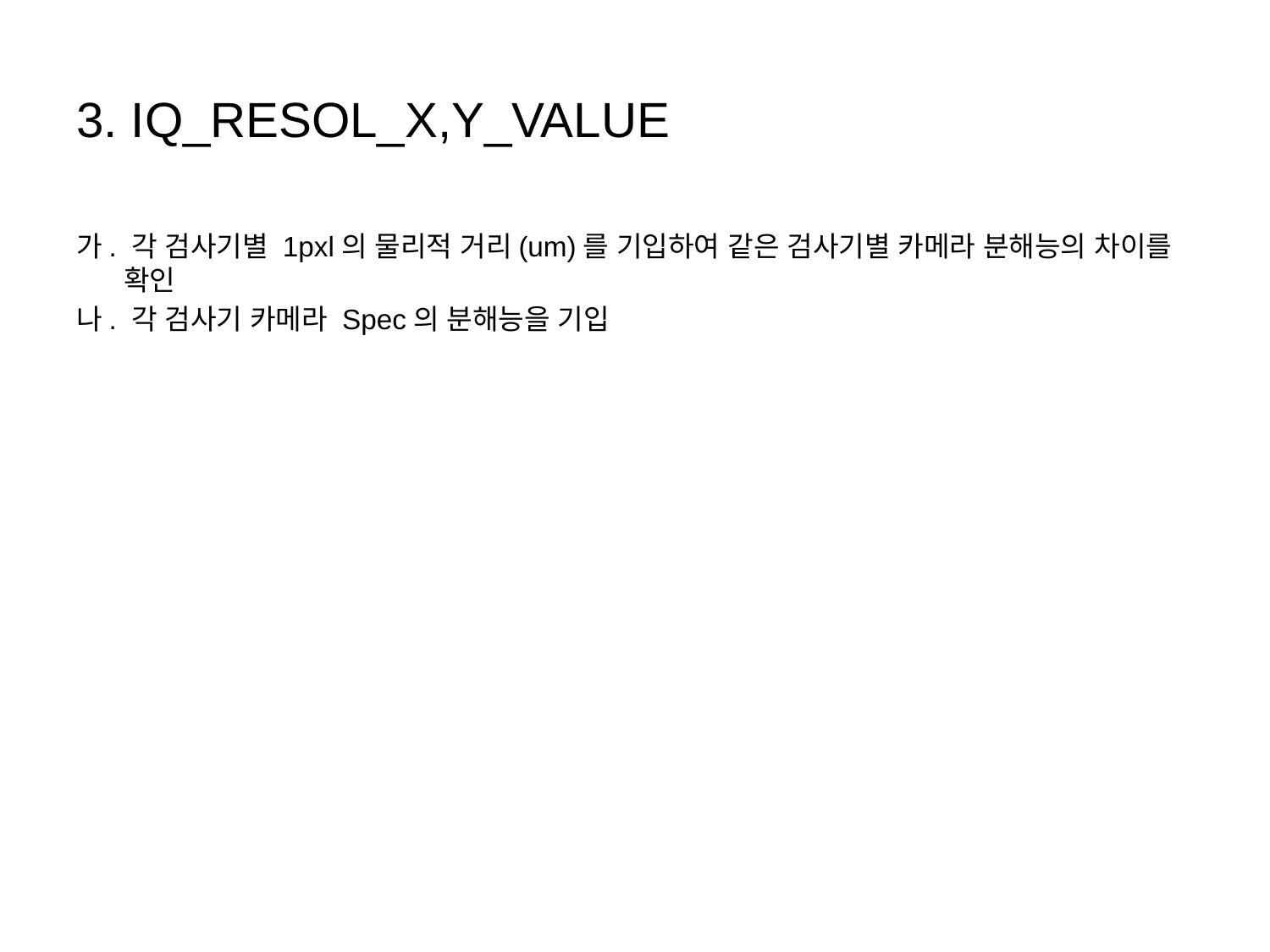

# 3. IQ_RESOL_X,Y_VALUE
가. 각 검사기별 1pxl의 물리적 거리(um)를 기입하여 같은 검사기별 카메라 분해능의 차이를 확인
나. 각 검사기 카메라 Spec의 분해능을 기입